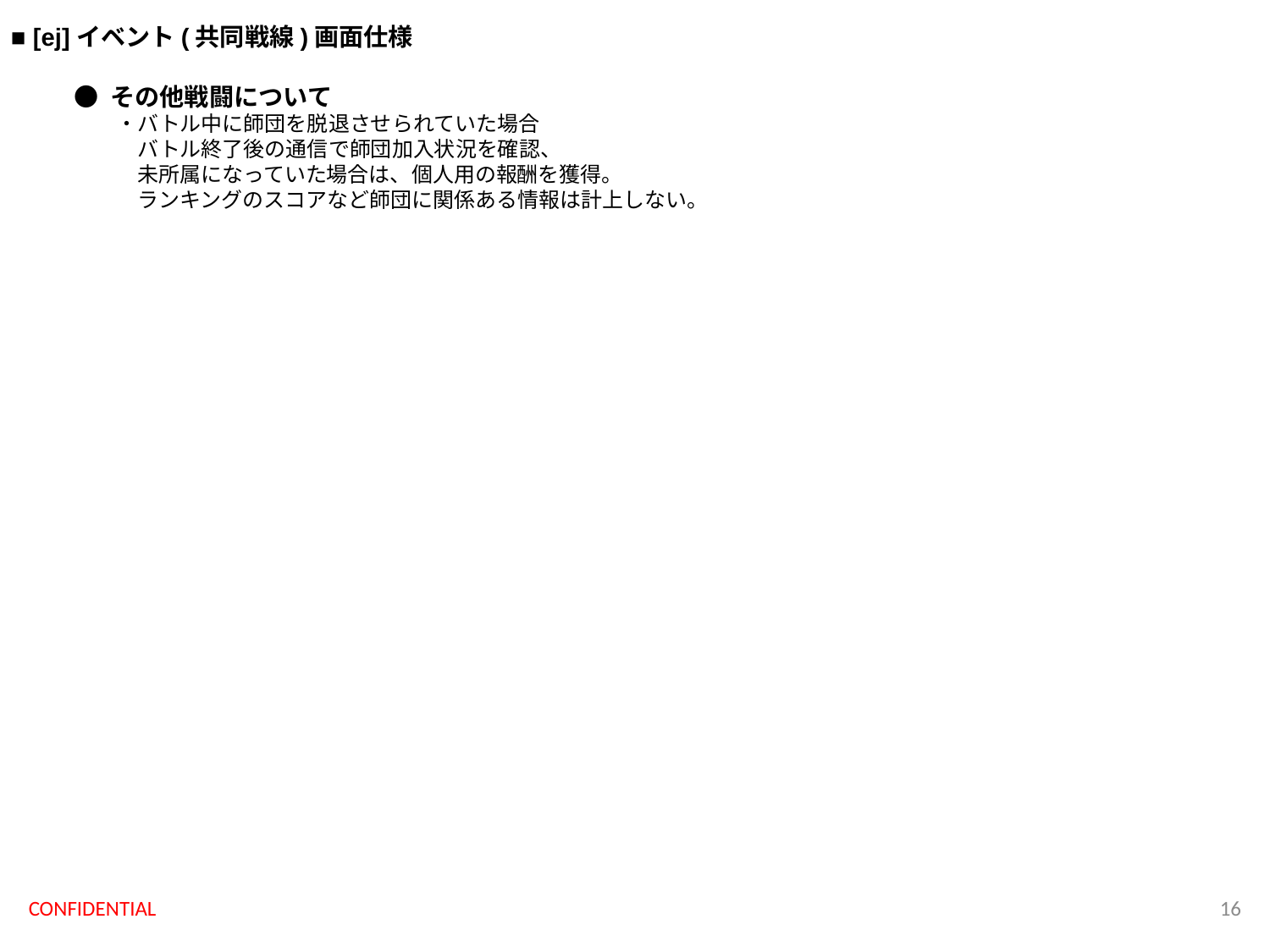

■ [ej]イベント(共同戦線)画面仕様
● その他戦闘について
　　・バトル中に師団を脱退させられていた場合
　　　バトル終了後の通信で師団加入状況を確認、
　　　未所属になっていた場合は、個人用の報酬を獲得。
　　　ランキングのスコアなど師団に関係ある情報は計上しない。

CONFIDENTIAL
16